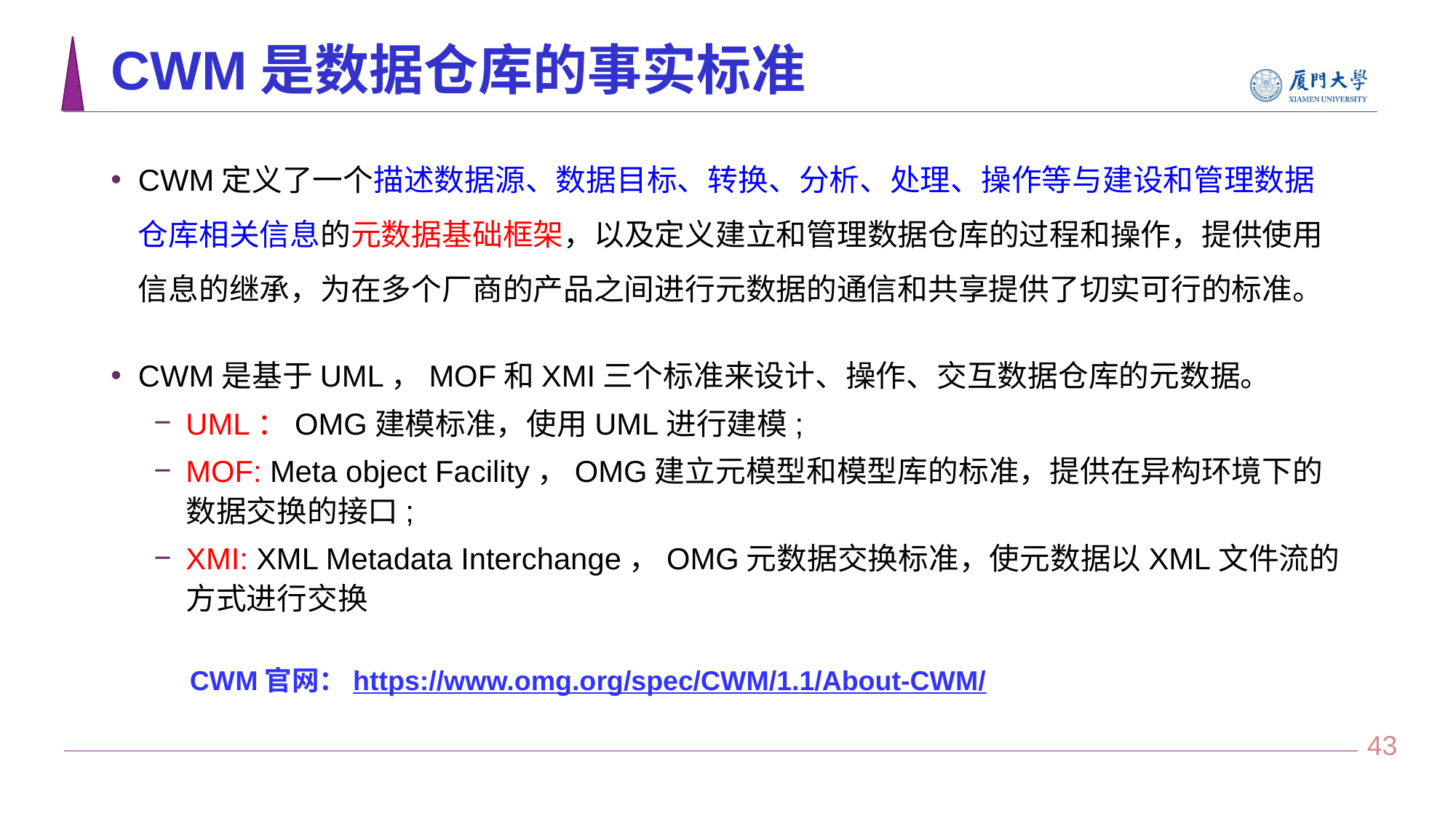

# CWM是数据仓库的事实标准
CWM定义了一个描述数据源、数据目标、转换、分析、处理、操作等与建设和管理数据仓库相关信息的元数据基础框架，以及定义建立和管理数据仓库的过程和操作，提供使用信息的继承，为在多个厂商的产品之间进行元数据的通信和共享提供了切实可行的标准。

CWM是基于UML，MOF和XMI三个标准来设计、操作、交互数据仓库的元数据。
UML：OMG建模标准，使用UML进行建模;
MOF: Meta object Facility，OMG建立元模型和模型库的标准，提供在异构环境下的数据交换的接口;
XMI: XML Metadata Interchange，OMG元数据交换标准，使元数据以XML文件流的方式进行交换
CWM官网：https://www.omg.org/spec/CWM/1.1/About-CWM/

43